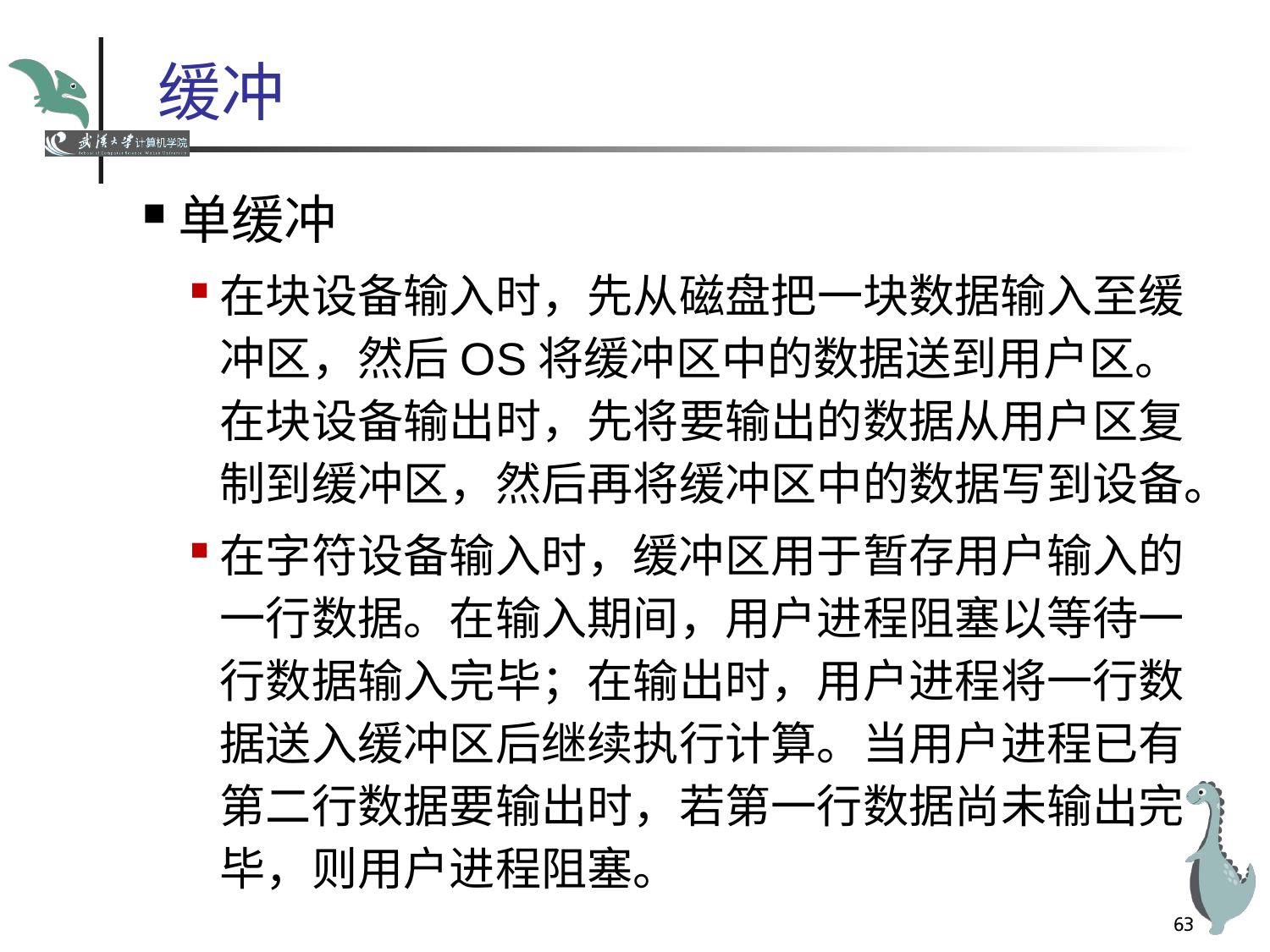

# 缓冲
单缓冲
在块设备输入时，先从磁盘把一块数据输入至缓冲区，然后OS将缓冲区中的数据送到用户区。在块设备输出时，先将要输出的数据从用户区复制到缓冲区，然后再将缓冲区中的数据写到设备。
在字符设备输入时，缓冲区用于暂存用户输入的一行数据。在输入期间，用户进程阻塞以等待一行数据输入完毕；在输出时，用户进程将一行数据送入缓冲区后继续执行计算。当用户进程已有第二行数据要输出时，若第一行数据尚未输出完毕，则用户进程阻塞。
63